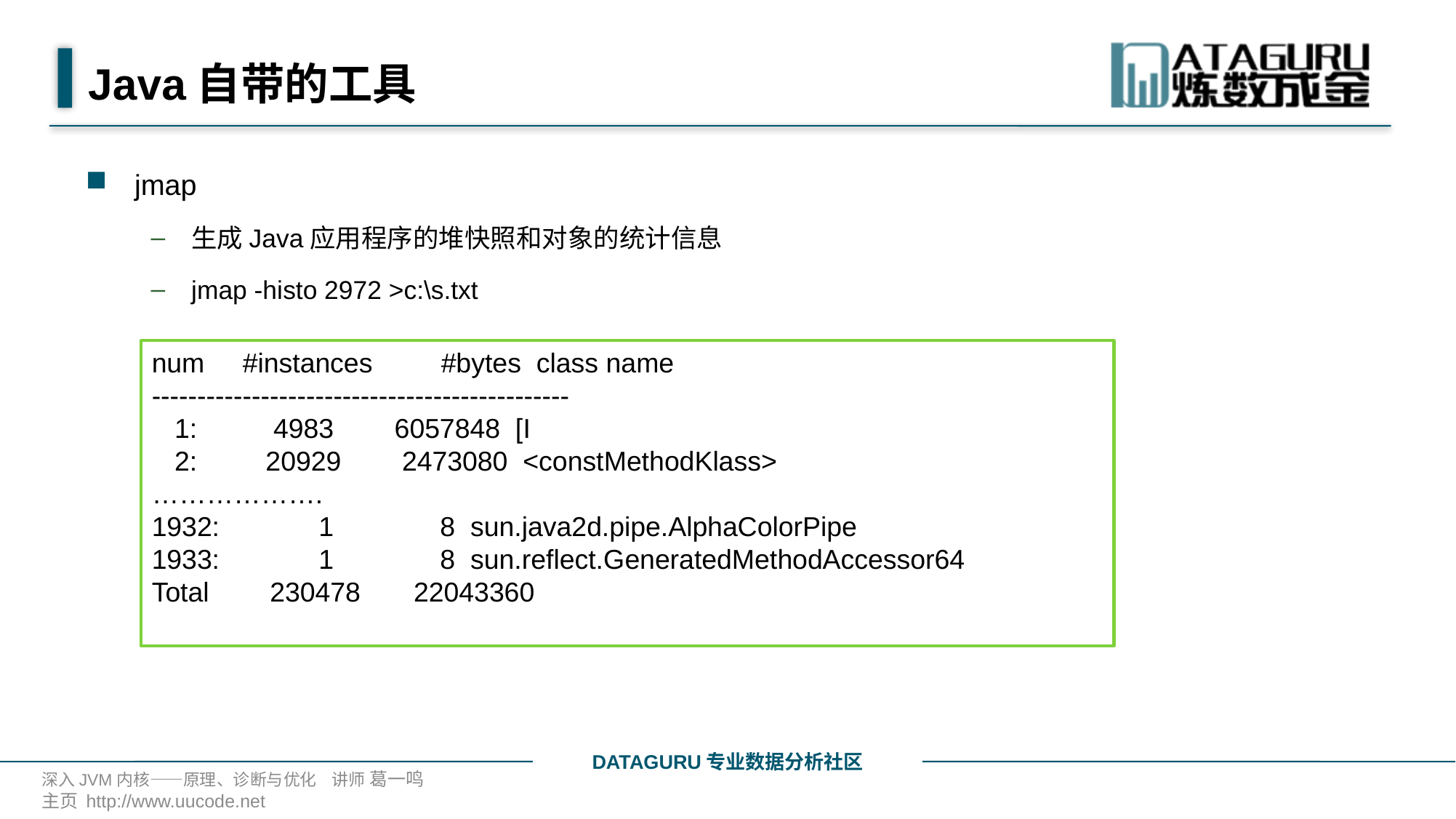

# Java自带的工具
jmap
生成Java应用程序的堆快照和对象的统计信息
jmap -histo 2972 >c:\s.txt

num     #instances         #bytes  class name
----------------------------------------------
   1:          4983        6057848  [I
   2:         20929        2473080  <constMethodKlass>
……………….
1932:             1              8  sun.java2d.pipe.AlphaColorPipe
1933:             1              8  sun.reflect.GeneratedMethodAccessor64
Total        230478       22043360